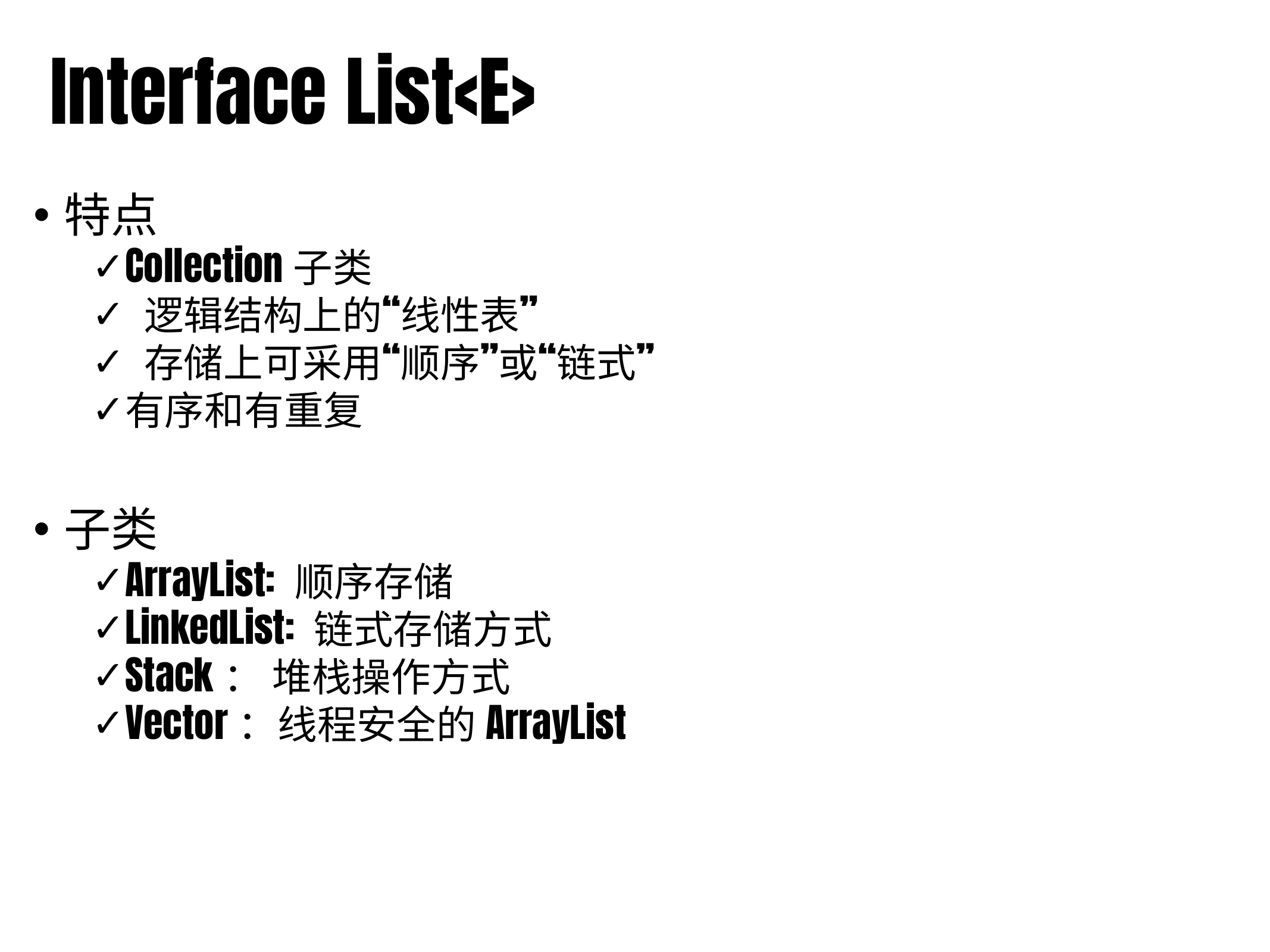

# Interface List<E>
特点
Collection子类
 逻辑结构上的“线性表”
 存储上可采用“顺序”或“链式”
有序和有重复

子类
ArrayList: 顺序存储
LinkedList: 链式存储方式
Stack： 堆栈操作方式
Vector：线程安全的ArrayList
4